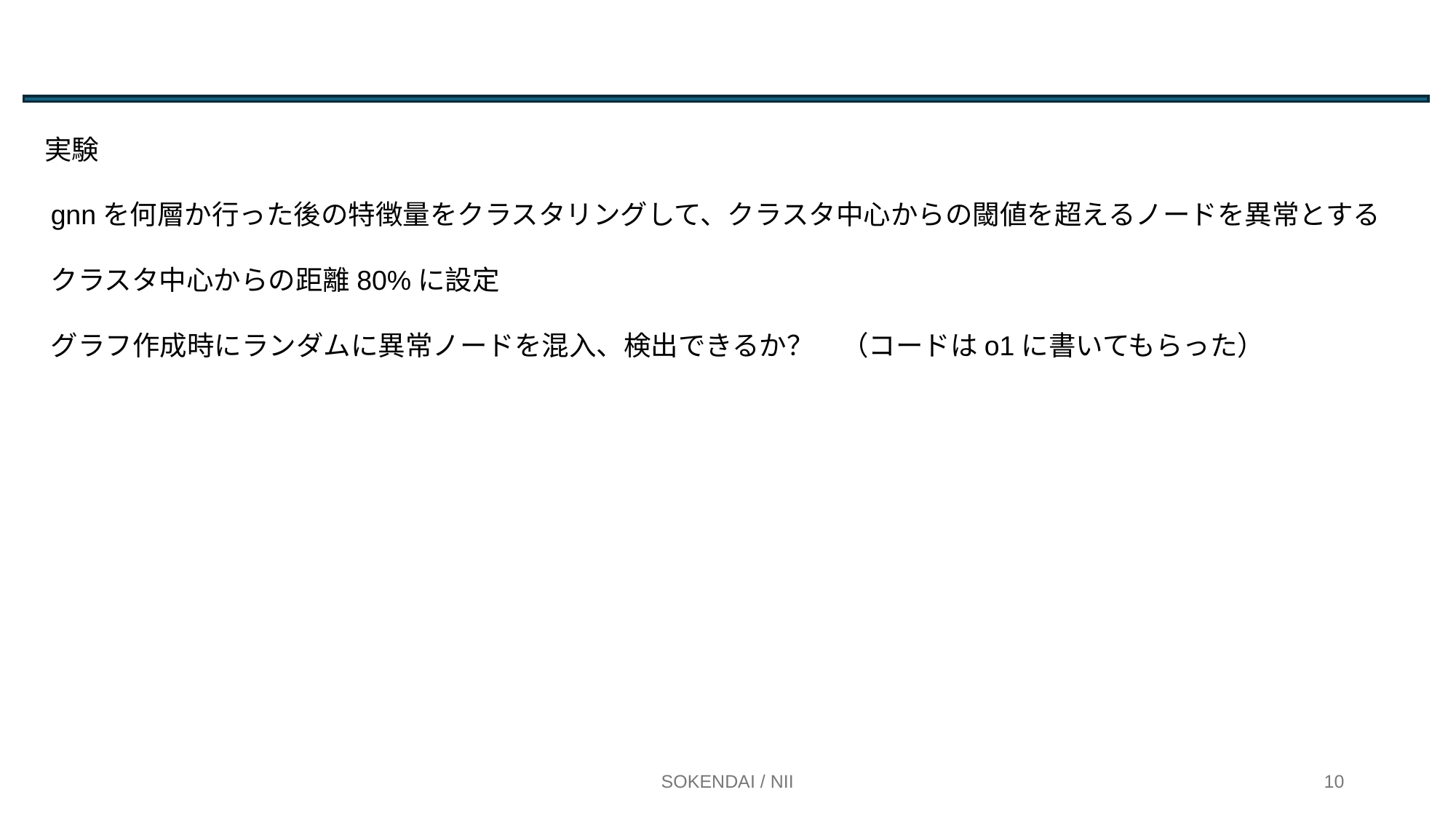

実験
gnnを何層か行った後の特徴量をクラスタリングして、クラスタ中心からの閾値を超えるノードを異常とする

クラスタ中心からの距離80%に設定

グラフ作成時にランダムに異常ノードを混入、検出できるか？　（コードはo1に書いてもらった）

SOKENDAI / NII
10